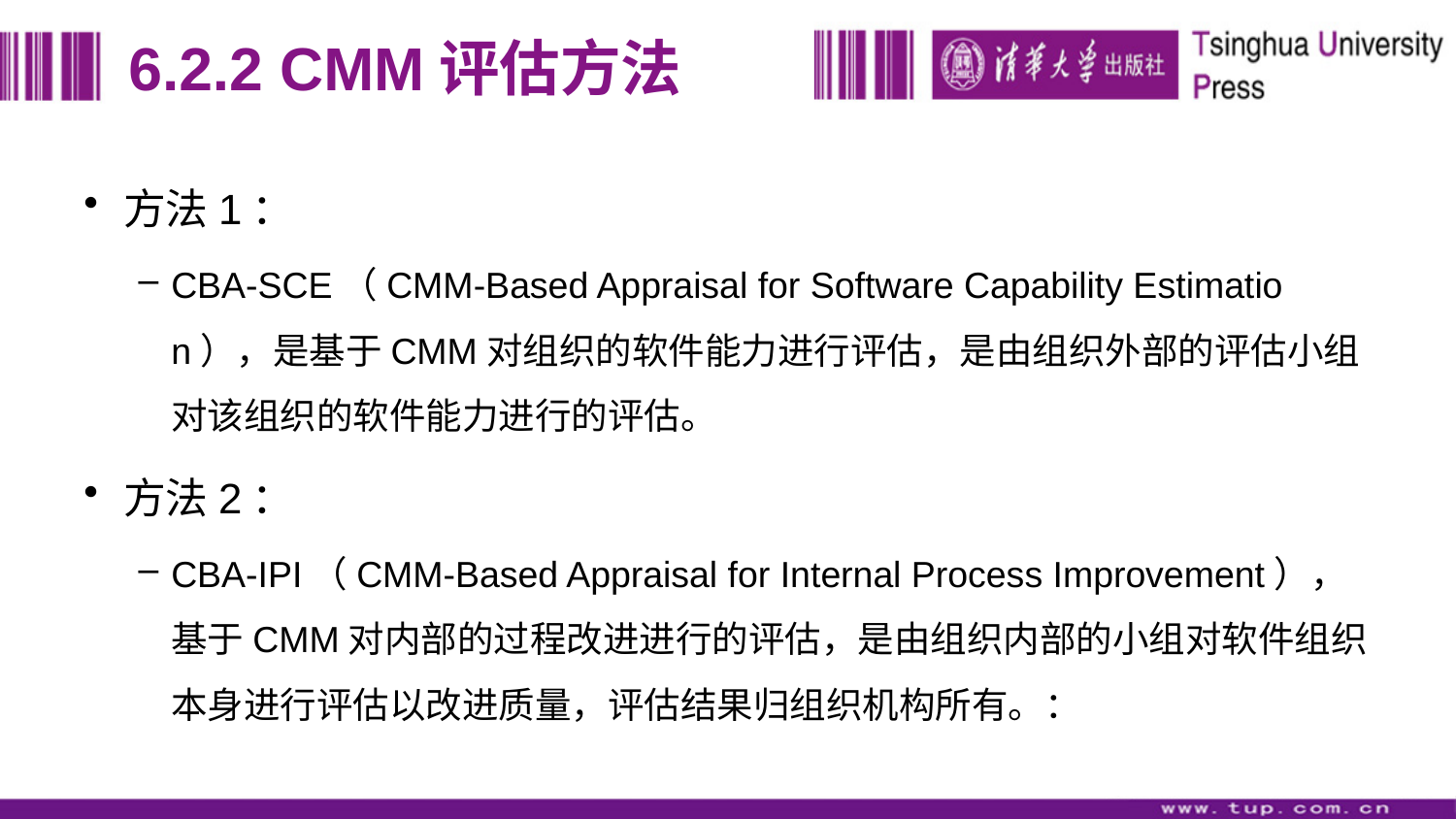

# 6.2.2 CMM评估方法
方法1：
CBA-SCE（CMM-Based Appraisal for Software Capability Estimation），是基于CMM对组织的软件能力进行评估，是由组织外部的评估小组对该组织的软件能力进行的评估。
方法2：
CBA-IPI（CMM-Based Appraisal for Internal Process Improvement），基于CMM对内部的过程改进进行的评估，是由组织内部的小组对软件组织本身进行评估以改进质量，评估结果归组织机构所有。：